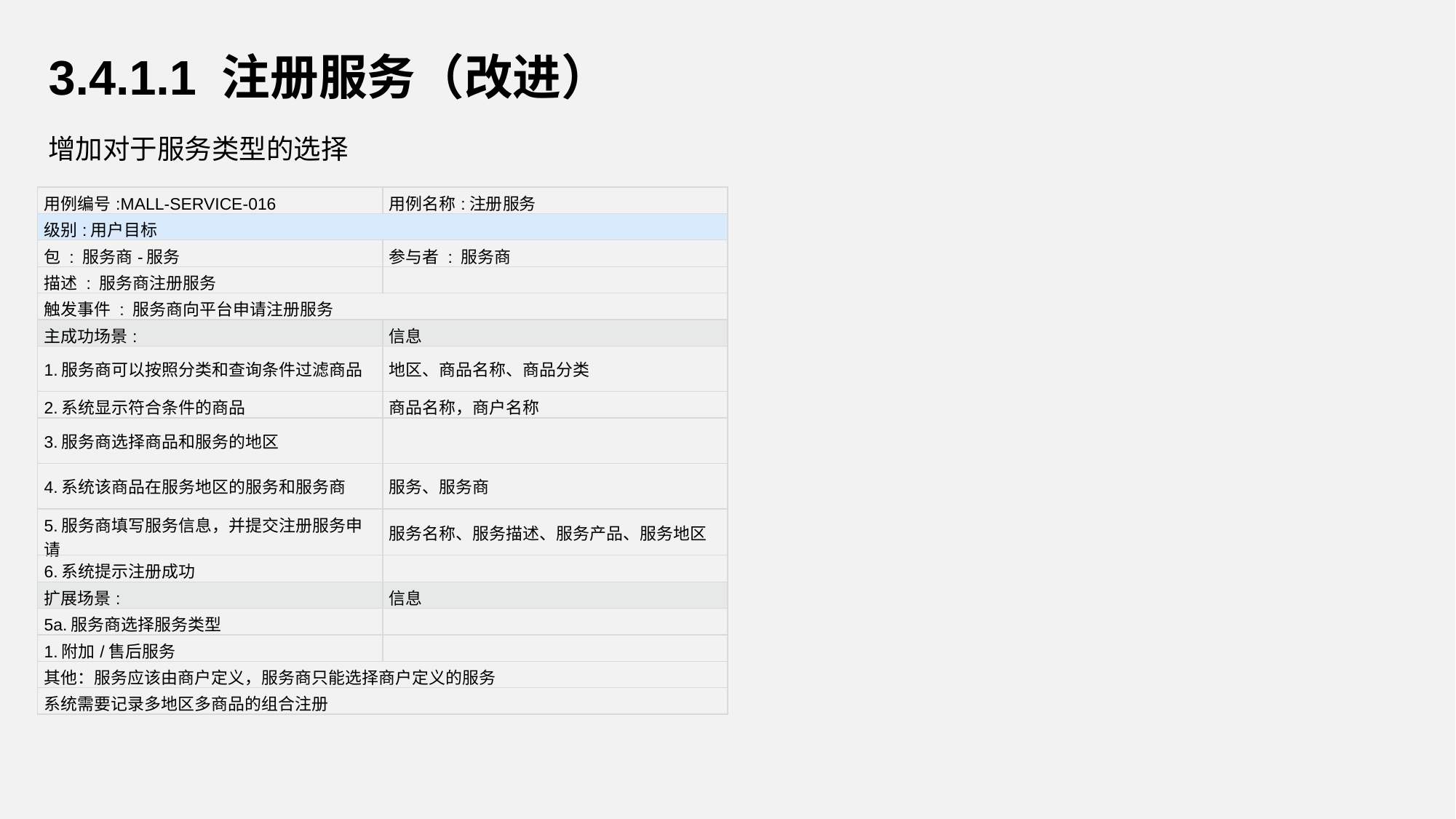

# 3.4.1.1 注册服务（改进）
增加对于服务类型的选择
| 用例编号:MALL-SERVICE-016 | 用例名称:注册服务 |
| --- | --- |
| 级别:用户目标 |  |
| 包 : 服务商-服务 | 参与者 : 服务商 |
| 描述 : 服务商注册服务 |  |
| 触发事件 : 服务商向平台申请注册服务 |  |
| 主成功场景: | 信息 |
| 1.服务商可以按照分类和查询条件过滤商品 | 地区、商品名称、商品分类 |
| 2.系统显示符合条件的商品 | 商品名称，商户名称 |
| 3.服务商选择商品和服务的地区 |  |
| 4.系统该商品在服务地区的服务和服务商 | 服务、服务商 |
| 5.服务商填写服务信息，并提交注册服务申请 | 服务名称、服务描述、服务产品、服务地区 |
| 6.系统提示注册成功 |  |
| 扩展场景: | 信息 |
| 5a.服务商选择服务类型 |  |
| 1.附加/售后服务 |  |
| 其他：服务应该由商户定义，服务商只能选择商户定义的服务 |  |
| 系统需要记录多地区多商品的组合注册 |  |